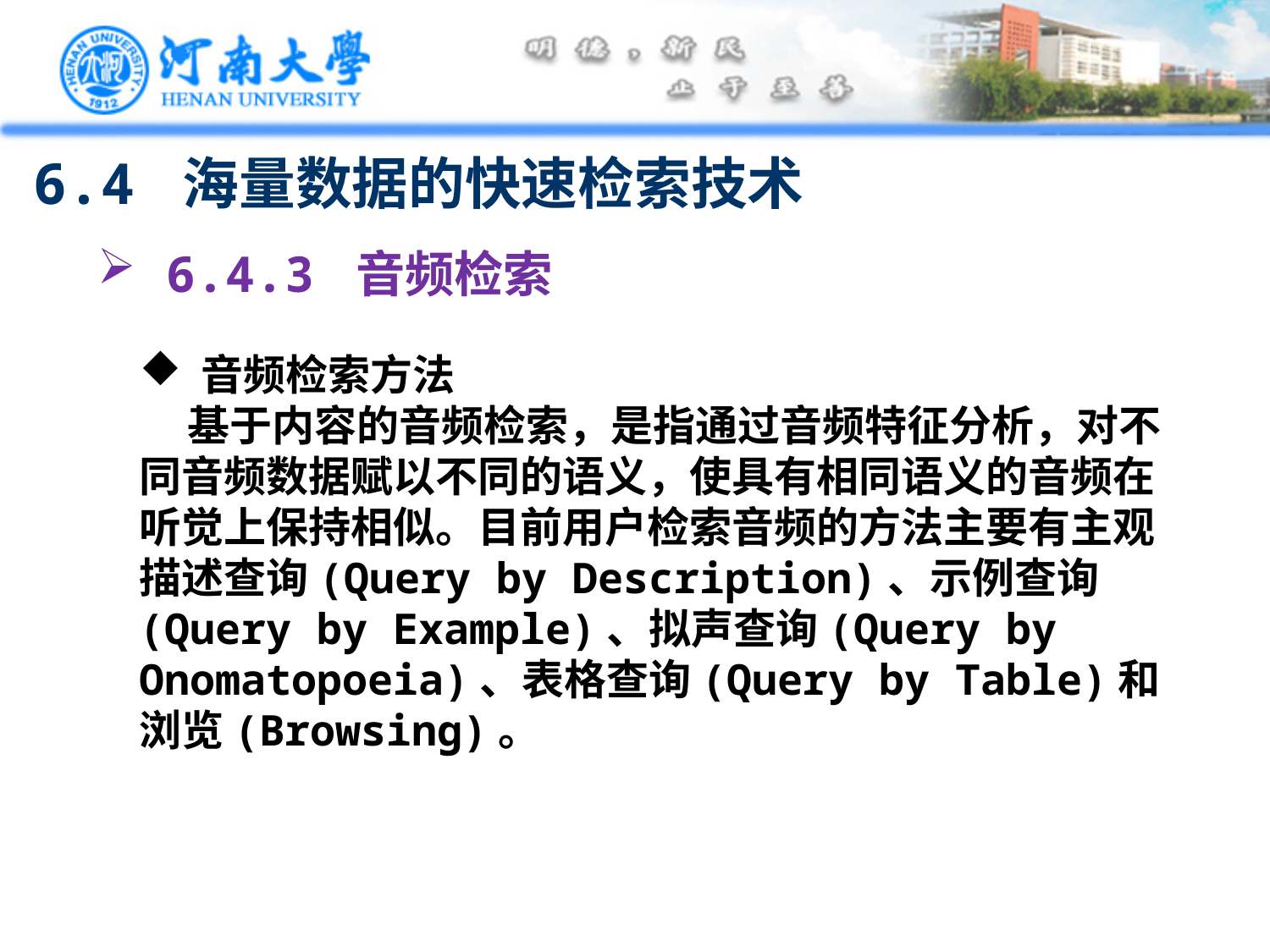

6.4 海量数据的快速检索技术
 6.4.3 音频检索
 音频检索方法
    基于内容的音频检索，是指通过音频特征分析，对不同音频数据赋以不同的语义，使具有相同语义的音频在听觉上保持相似。目前用户检索音频的方法主要有主观描述查询(Query by Description)、示例查询(Query by Example)、拟声查询(Query by Onomatopoeia)、表格查询(Query by Table)和浏览(Browsing)。